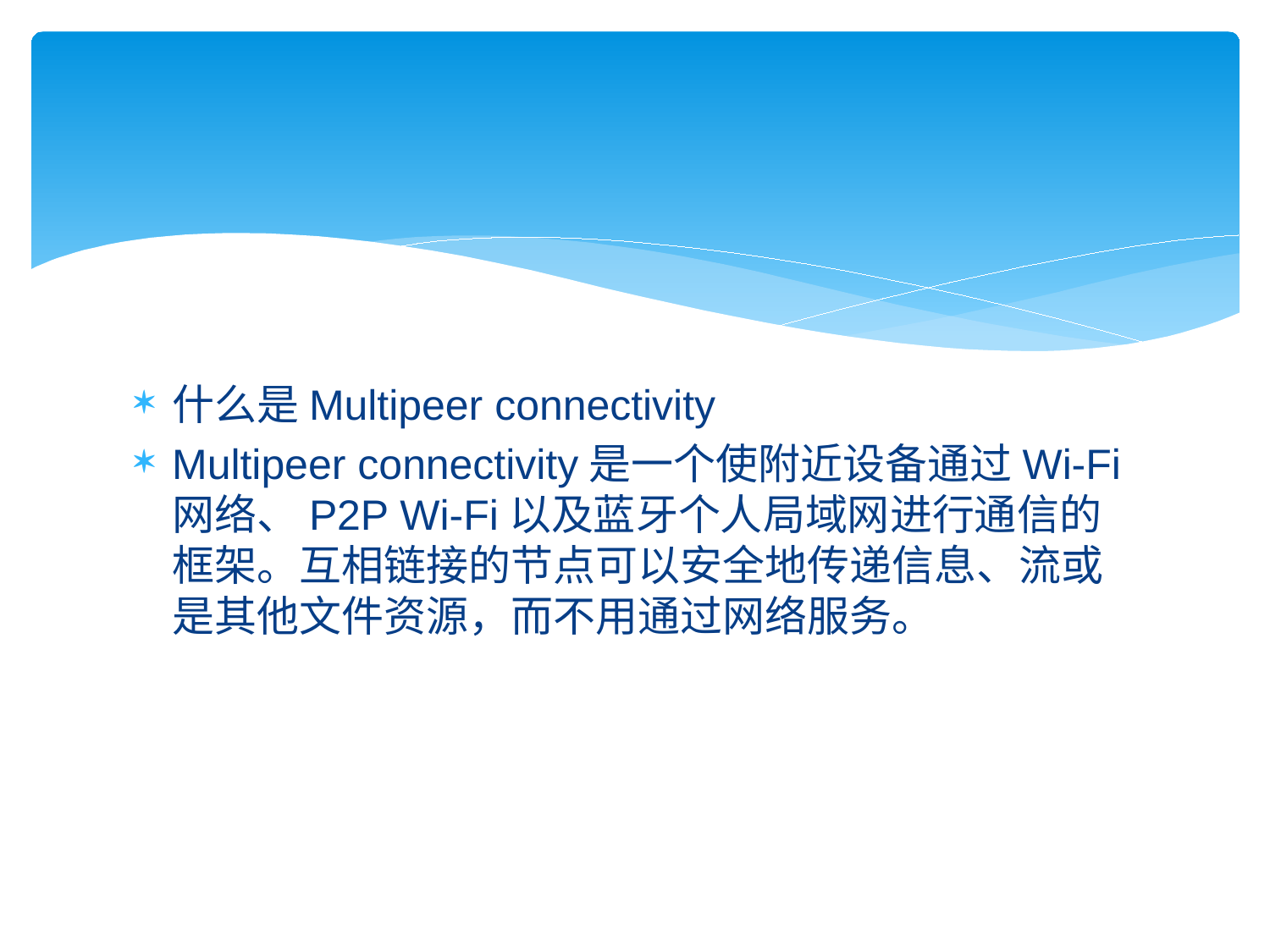

#
什么是Multipeer connectivity
Multipeer connectivity是一个使附近设备通过Wi-Fi网络、P2P Wi-Fi以及蓝牙个人局域网进行通信的框架。互相链接的节点可以安全地传递信息、流或是其他文件资源，而不用通过网络服务。